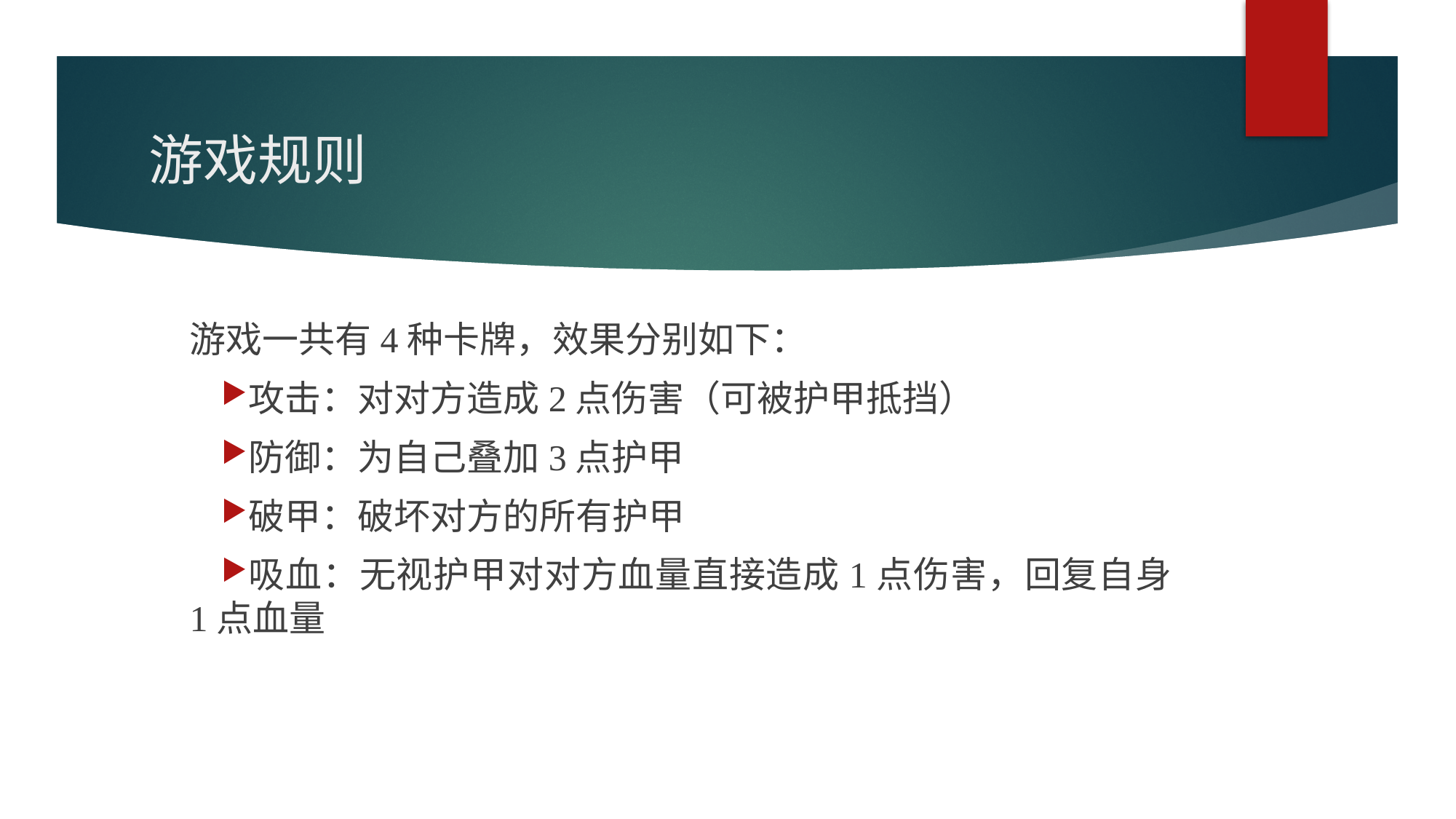

# 游戏规则
游戏一共有4种卡牌，效果分别如下：
攻击：对对方造成2点伤害（可被护甲抵挡）
防御：为自己叠加3点护甲
破甲：破坏对方的所有护甲
吸血：无视护甲对对方血量直接造成1点伤害，回复自身1点血量